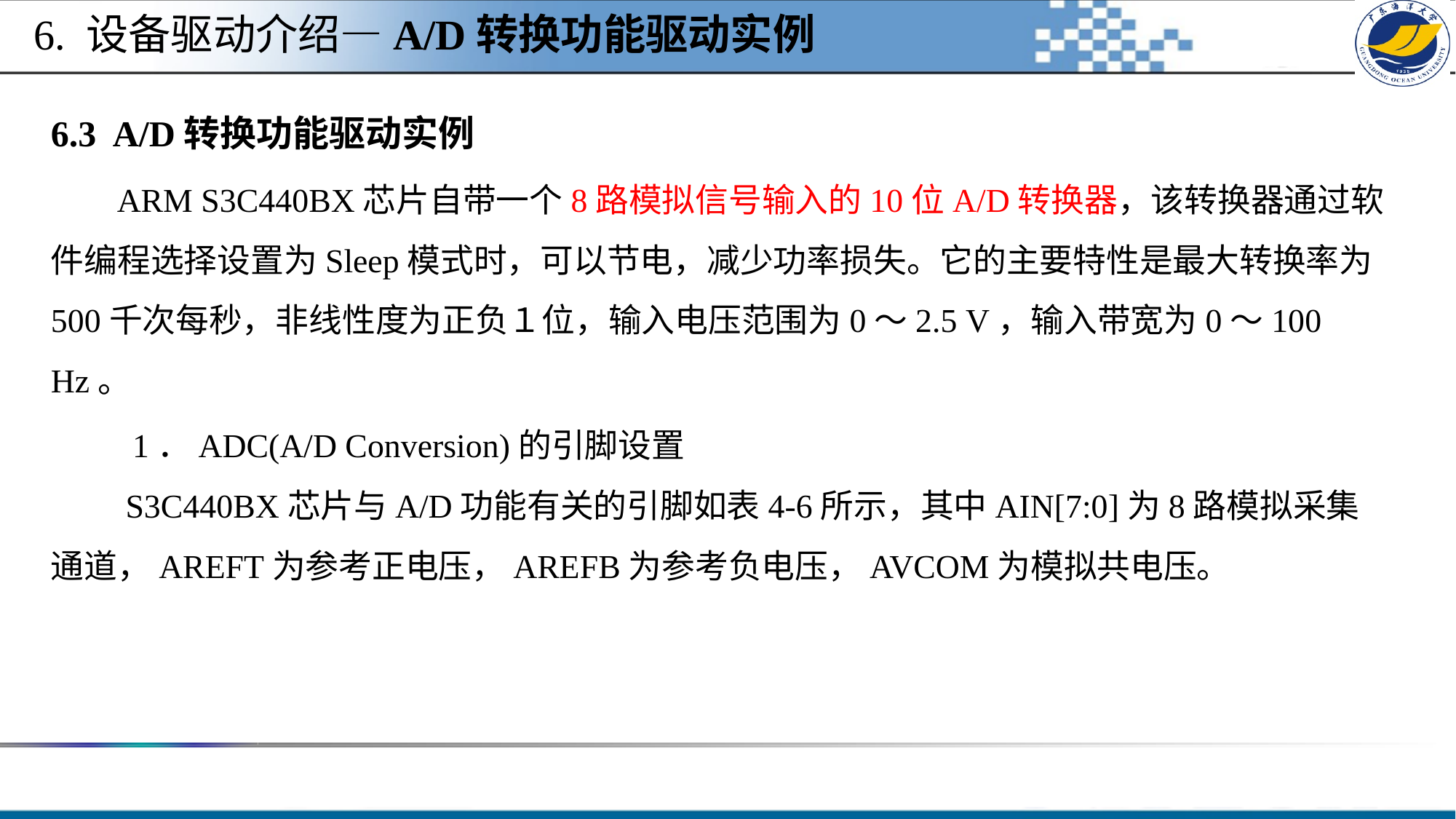

6. 设备驱动介绍—A/D转换功能驱动实例
# 6.3  A/D转换功能驱动实例 ARM S3C440BX芯片自带一个8路模拟信号输入的10位A/D转换器，该转换器通过软件编程选择设置为Sleep模式时，可以节电，减少功率损失。它的主要特性是最大转换率为500千次每秒，非线性度为正负１位，输入电压范围为0～2.5 V，输入带宽为0～100 Hz。 　　1．ADC(A/D Conversion)的引脚设置 　　S3C440BX芯片与A/D功能有关的引脚如表4-6所示，其中AIN[7:0]为8路模拟采集通道，AREFT为参考正电压，AREFB为参考负电压，AVCOM为模拟共电压。